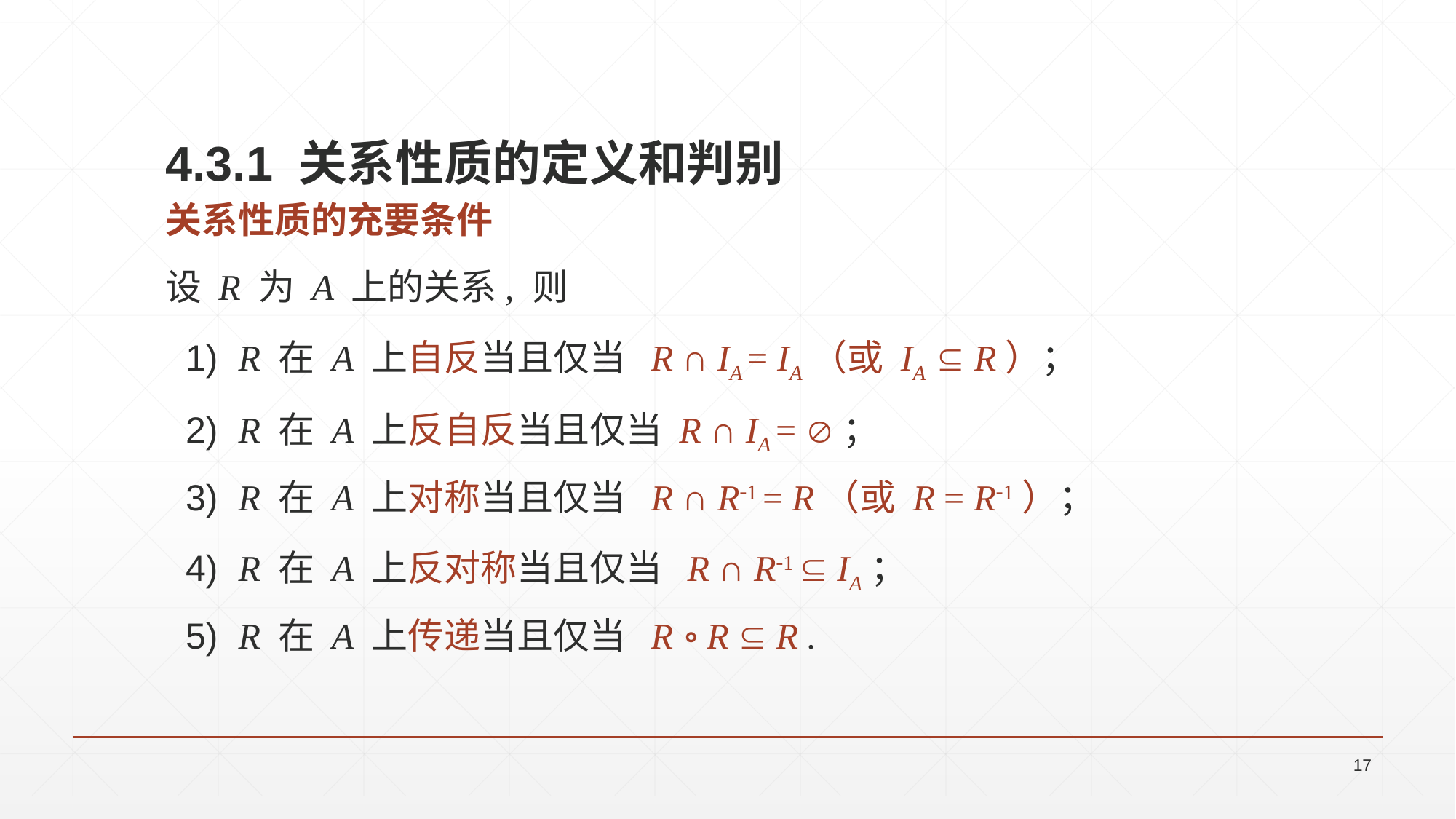

4.3.1 关系性质的定义和判别
关系性质的充要条件
设 R 为 A 上的关系, 则
  1)  R 在 A 上自反当且仅当  R ∩ IA = IA（或 IA  ⊆ R）；
  2)  R 在 A 上反自反当且仅当 R ∩ IA = ∅；
  3)  R 在 A 上对称当且仅当  R ∩ R−1 = R（或 R = R−1）；
  4)  R 在 A 上反对称当且仅当  R ∩ R−1 ⊆ IA；
  5)  R 在 A 上传递当且仅当  R ∘ R ⊆ R .
17